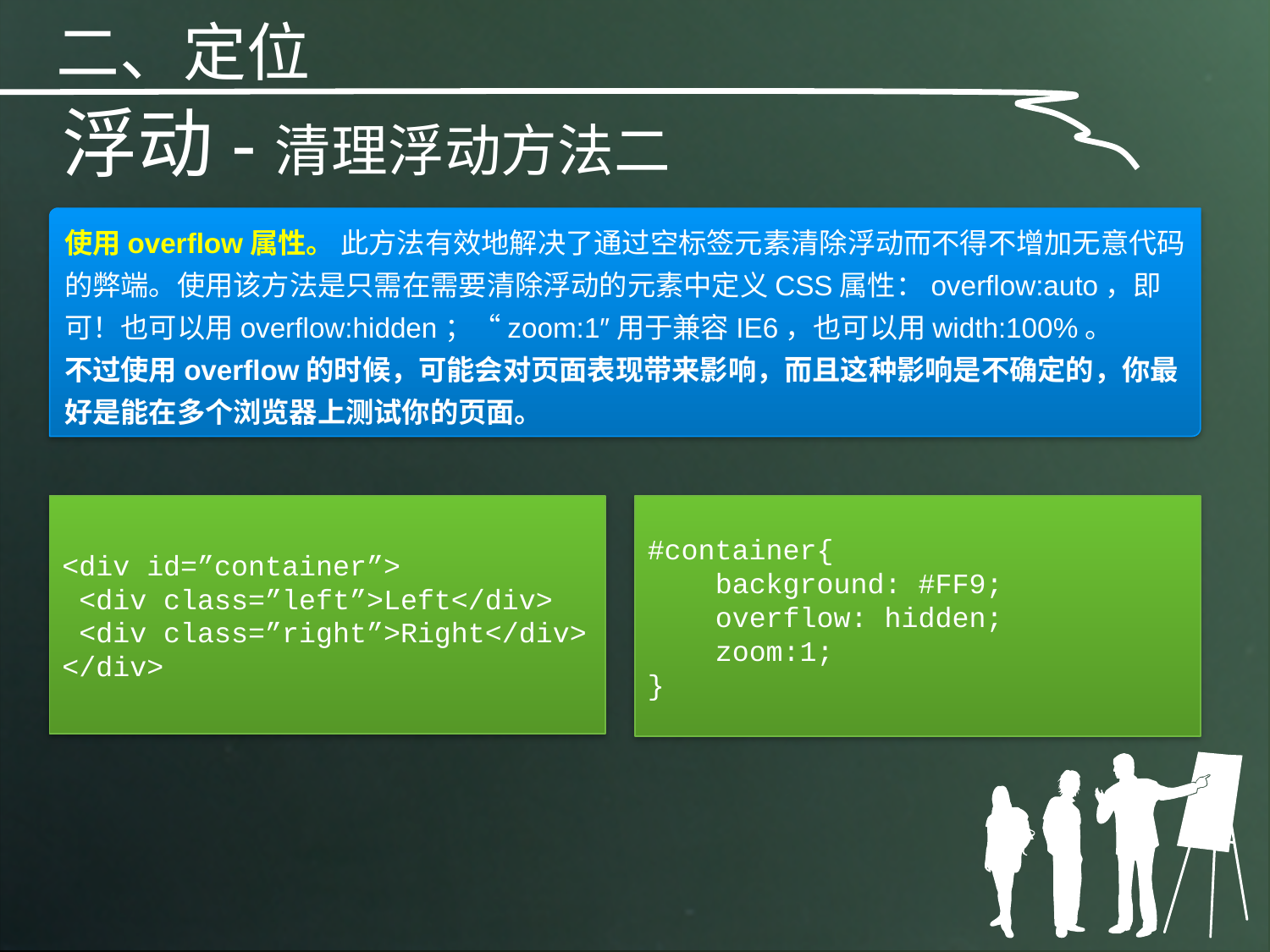

二、定位
浮动-清理浮动方法二

使用overflow属性。 此方法有效地解决了通过空标签元素清除浮动而不得不增加无意代码的弊端。使用该方法是只需在需要清除浮动的元素中定义CSS属性：overflow:auto，即可！也可以用overflow:hidden；“zoom:1″用于兼容IE6，也可以用width:100%。
不过使用overflow的时候，可能会对页面表现带来影响，而且这种影响是不确定的，你最好是能在多个浏览器上测试你的页面。
<div id=”container”>
 <div class=”left”>Left</div>
 <div class=”right”>Right</div>
</div>
#container{
    background: #FF9;
    overflow: hidden;
    zoom:1;
}